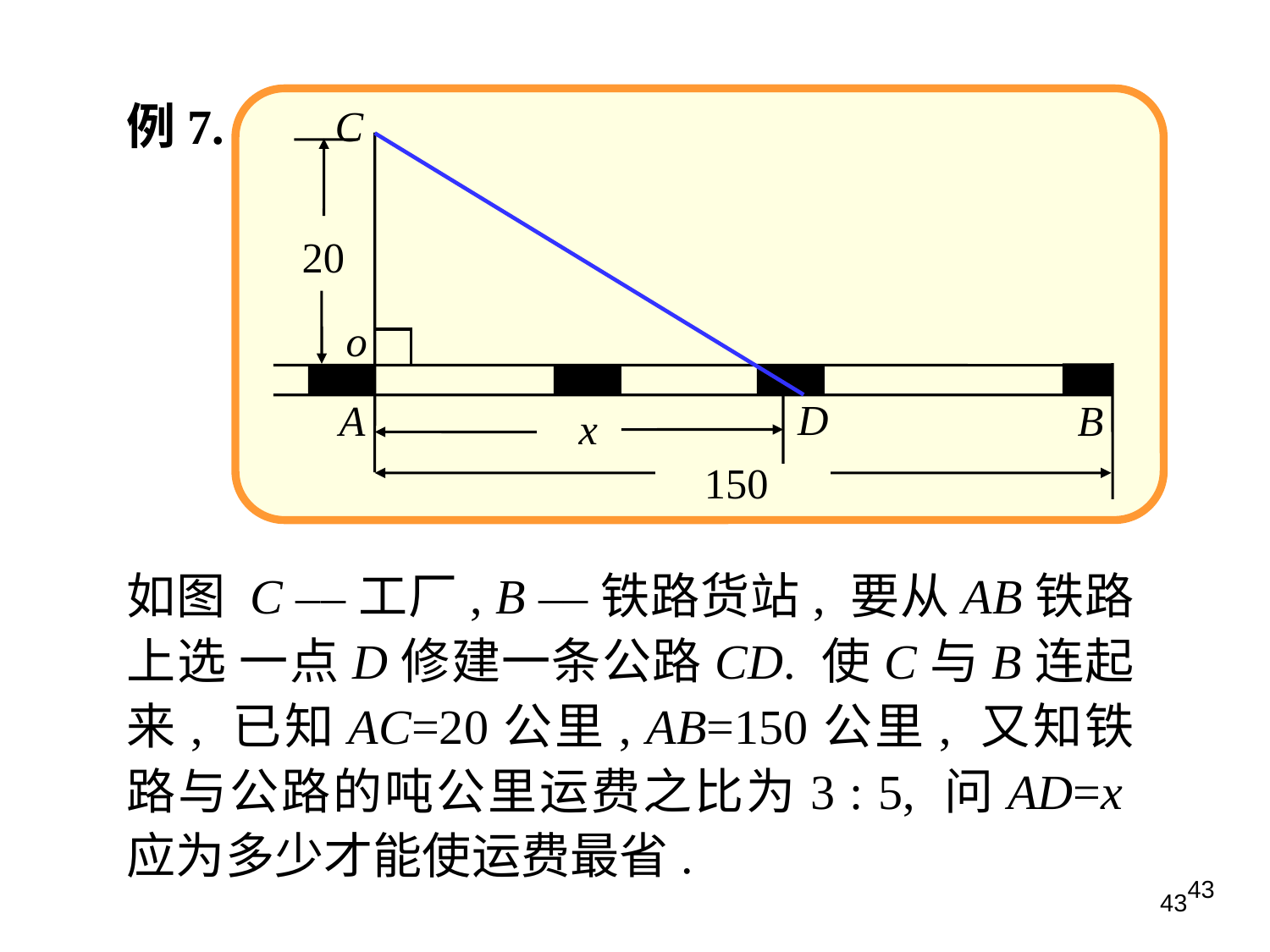

例7.
C

20

o

D
A
B

x

150

如图 C ––工厂, B ––铁路货站, 要从AB铁路上选 一点D修建一条公路CD. 使C与B连起来, 已知AC=20公里, AB=150公里, 又知铁路与公路的吨公里运费之比为3 : 5, 问AD=x应为多少才能使运费最省.
43
43